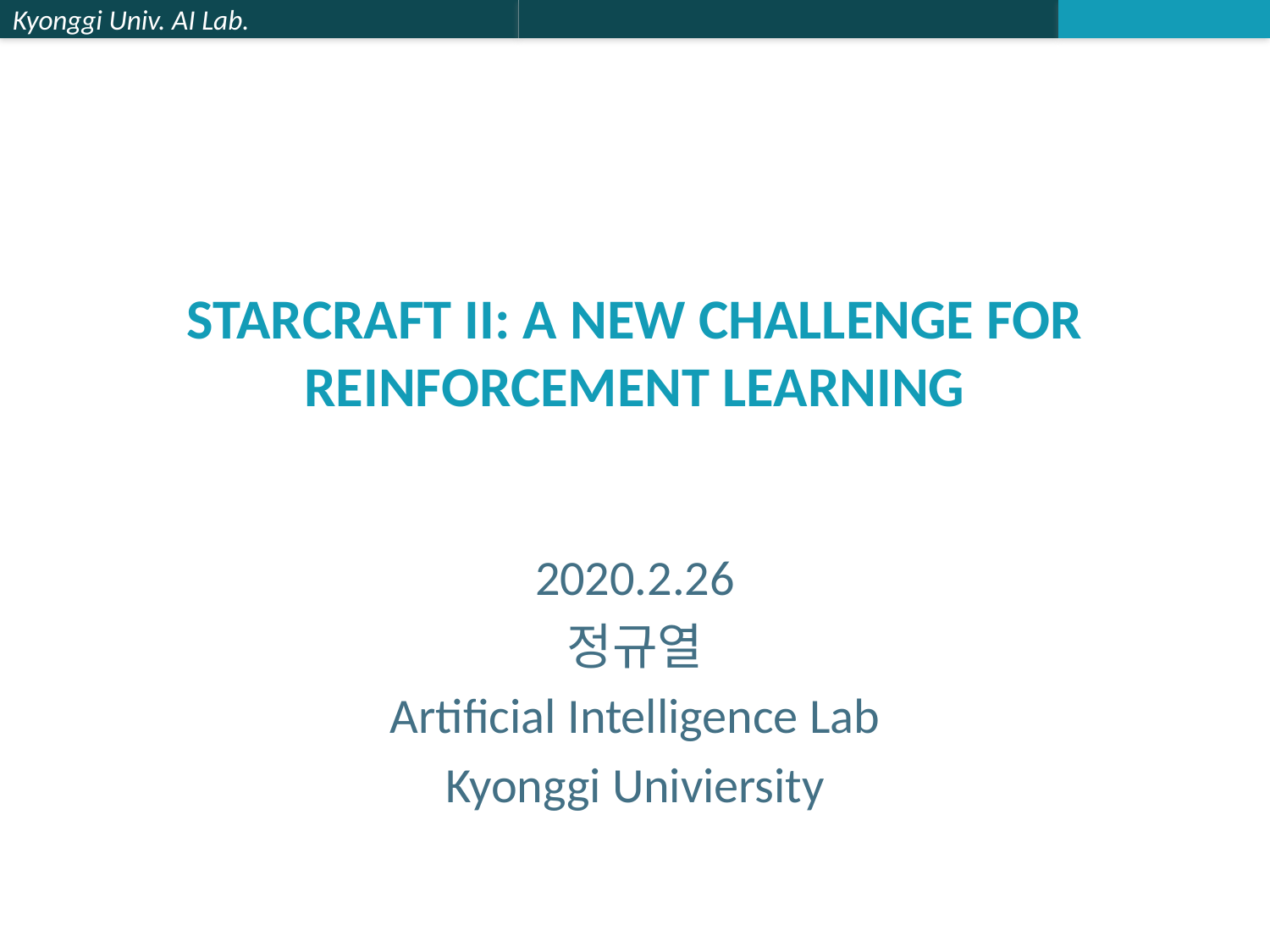

# StarCraft II: A New Challenge for Reinforcement Learning
2020.2.26
정규열
Artificial Intelligence Lab
Kyonggi Univiersity